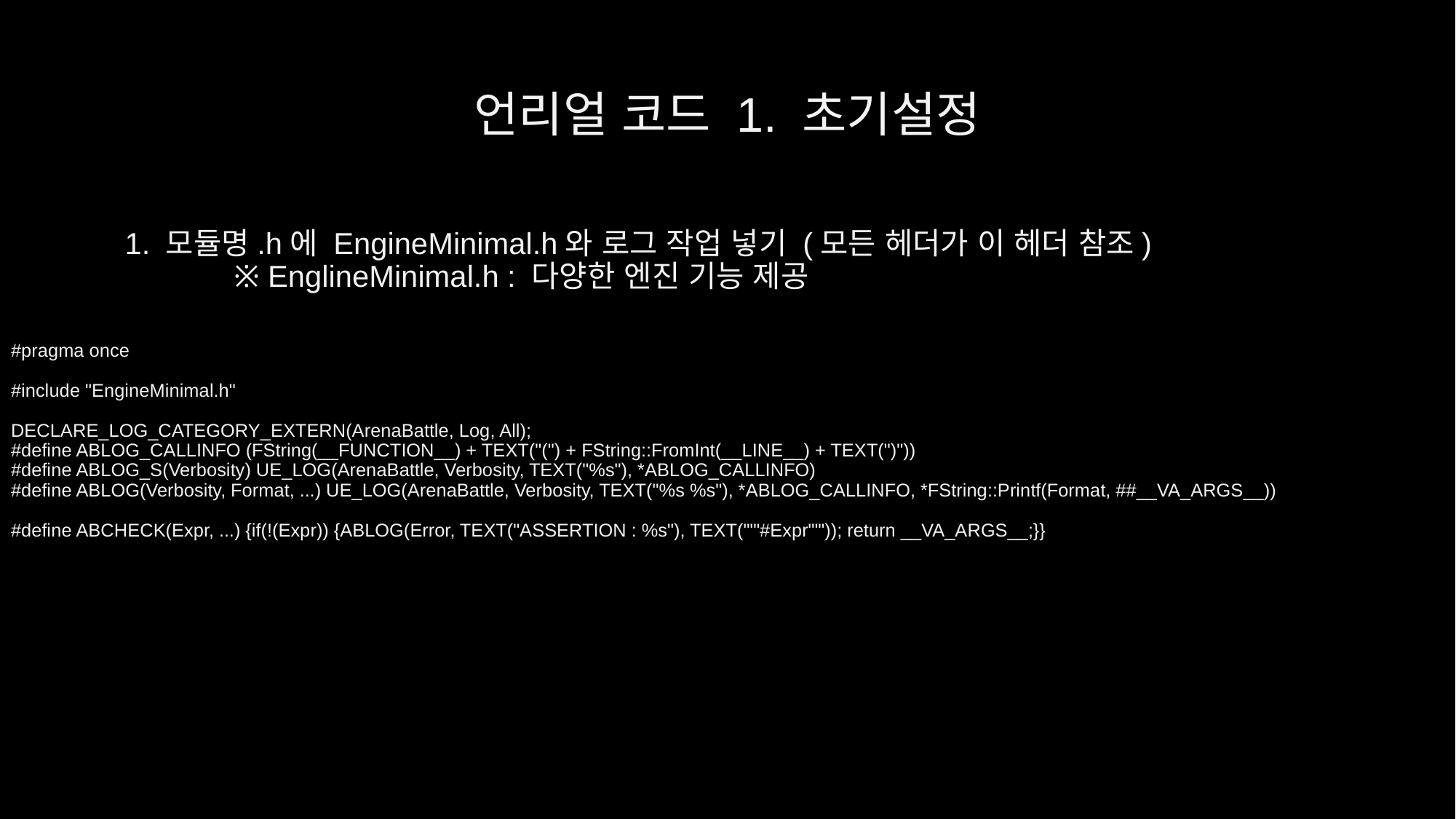

# 언리얼 코드 1. 초기설정
1. 모듈명.h에 EngineMinimal.h와 로그 작업 넣기 (모든 헤더가 이 헤더 참조)
	※ EnglineMinimal.h : 다양한 엔진 기능 제공
#pragma once

#include "EngineMinimal.h"

DECLARE_LOG_CATEGORY_EXTERN(ArenaBattle, Log, All);
#define ABLOG_CALLINFO (FString(__FUNCTION__) + TEXT("(") + FString::FromInt(__LINE__) + TEXT(")"))
#define ABLOG_S(Verbosity) UE_LOG(ArenaBattle, Verbosity, TEXT("%s"), *ABLOG_CALLINFO)
#define ABLOG(Verbosity, Format, ...) UE_LOG(ArenaBattle, Verbosity, TEXT("%s %s"), *ABLOG_CALLINFO, *FString::Printf(Format, ##__VA_ARGS__))

#define ABCHECK(Expr, ...) {if(!(Expr)) {ABLOG(Error, TEXT("ASSERTION : %s"), TEXT("'"#Expr"'")); return __VA_ARGS__;}}